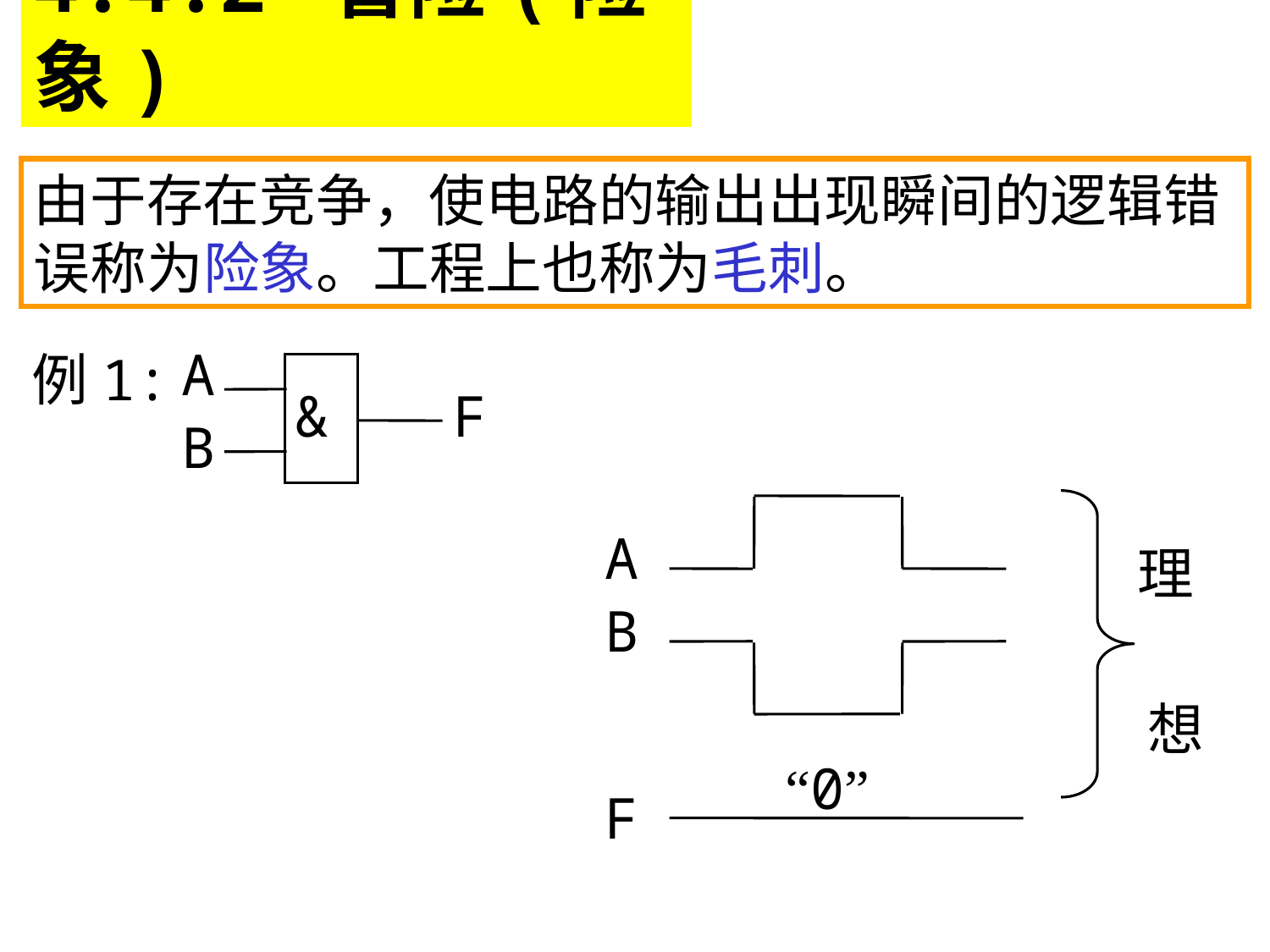

4.4.2 冒险(险象)
由于存在竞争，使电路的输出出现瞬间的逻辑错误称为险象。工程上也称为毛刺。
A

&
F

B

例1:

A
理

B

想

“0”
F

2